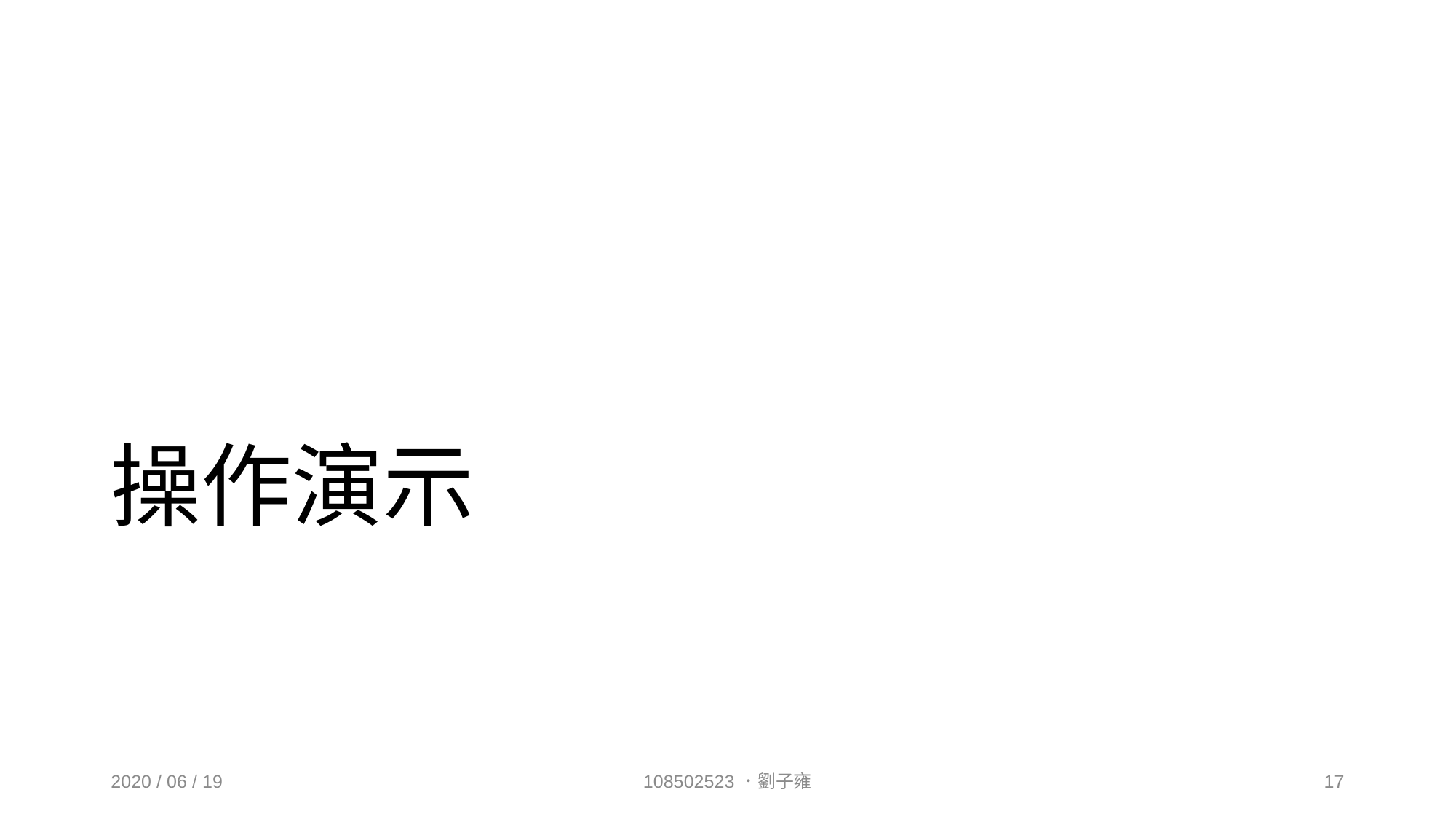

# 操作演示

2020 / 06 / 19
108502523．劉子雍
17